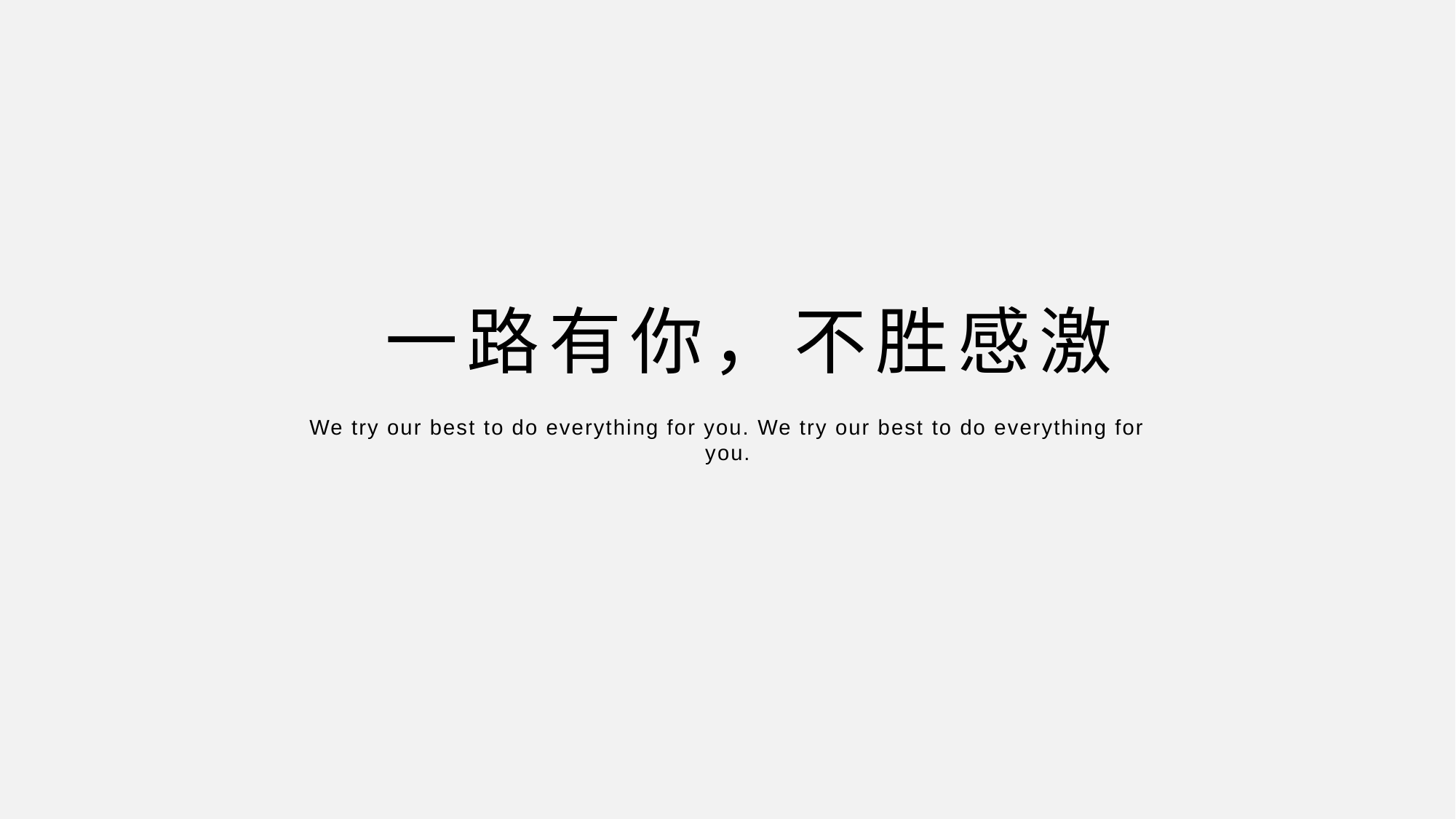

一路有你，不胜感激
We try our best to do everything for you. We try our best to do everything for you.